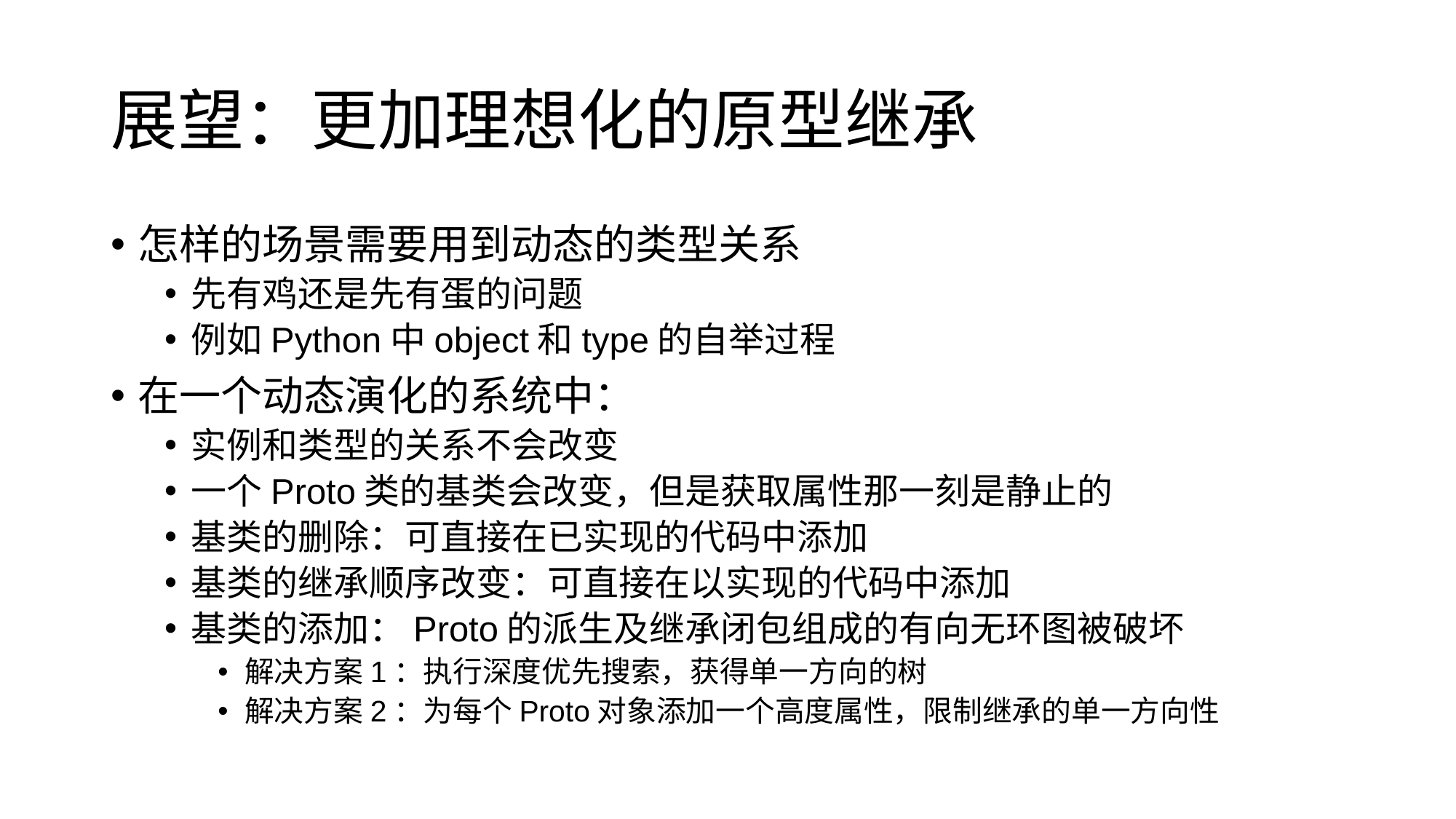

# 展望：更加理想化的原型继承
怎样的场景需要用到动态的类型关系
先有鸡还是先有蛋的问题
例如Python中object和type的自举过程
在一个动态演化的系统中：
实例和类型的关系不会改变
一个Proto类的基类会改变，但是获取属性那一刻是静止的
基类的删除：可直接在已实现的代码中添加
基类的继承顺序改变：可直接在以实现的代码中添加
基类的添加：Proto的派生及继承闭包组成的有向无环图被破坏
解决方案1：执行深度优先搜索，获得单一方向的树
解决方案2：为每个Proto对象添加一个高度属性，限制继承的单一方向性